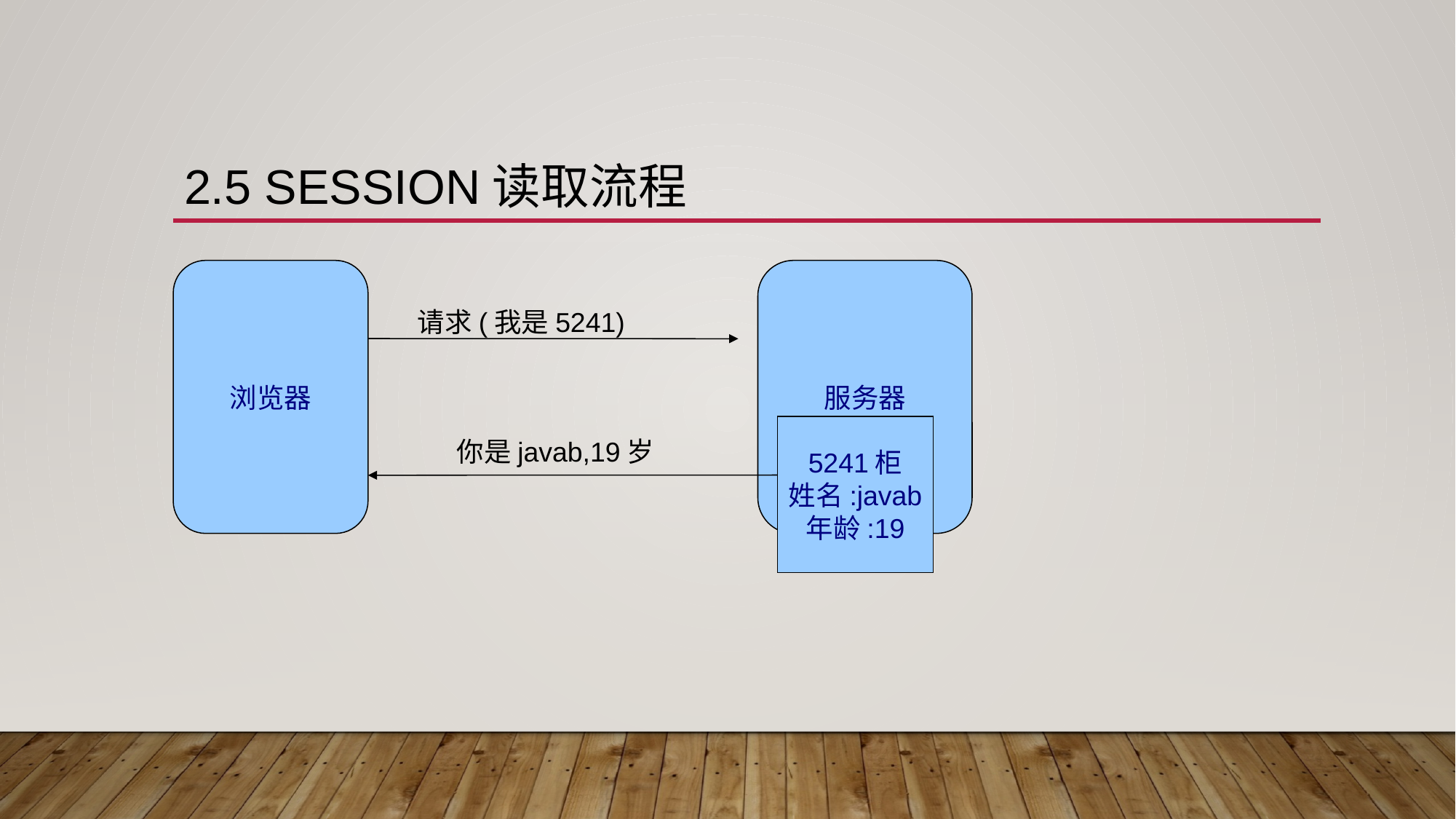

# 2.5 session读取流程
浏览器
服务器
请求(我是5241)

5241柜
姓名:javab
年龄:19
你是javab,19岁
5241